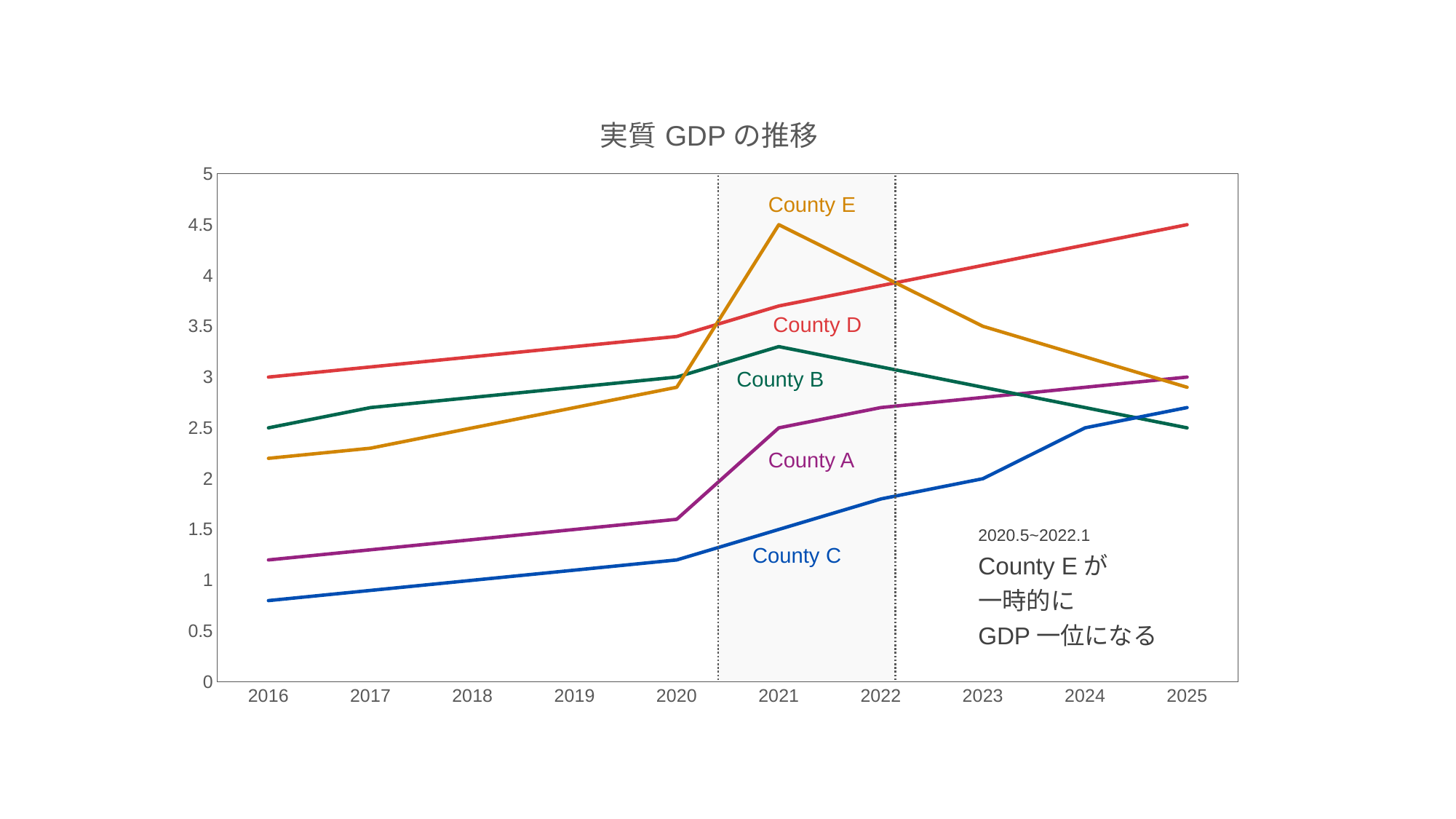

### Chart: 実質GDPの推移

| Category | Country A | Country B | Country C | Country D | Country E |
|---|---|---|---|---|---|
| 2016 | 1.2 | 2.5 | 0.8 | 3.0 | 2.2 |
| 2017 | 1.3 | 2.7 | 0.9 | 3.1 | 2.3 |
| 2018 | 1.4 | 2.8 | 1.0 | 3.2 | 2.5 |
| 2019 | 1.5 | 2.9 | 1.1 | 3.3 | 2.7 |
| 2020 | 1.6 | 3.0 | 1.2 | 3.4 | 2.9 |
| 2021 | 2.5 | 3.3 | 1.5 | 3.7 | 4.5 |
| 2022 | 2.7 | 3.1 | 1.8 | 3.9 | 4.0 |
| 2023 | 2.8 | 2.9 | 2.0 | 4.1 | 3.5 |
| 2024 | 2.9 | 2.7 | 2.5 | 4.3 | 3.2 |
| 2025 | 3.0 | 2.5 | 2.7 | 4.5 | 2.9 |
County E
County D
County B
County A
2020.5~2022.1
County Eが
一時的に
GDP一位になる
County C